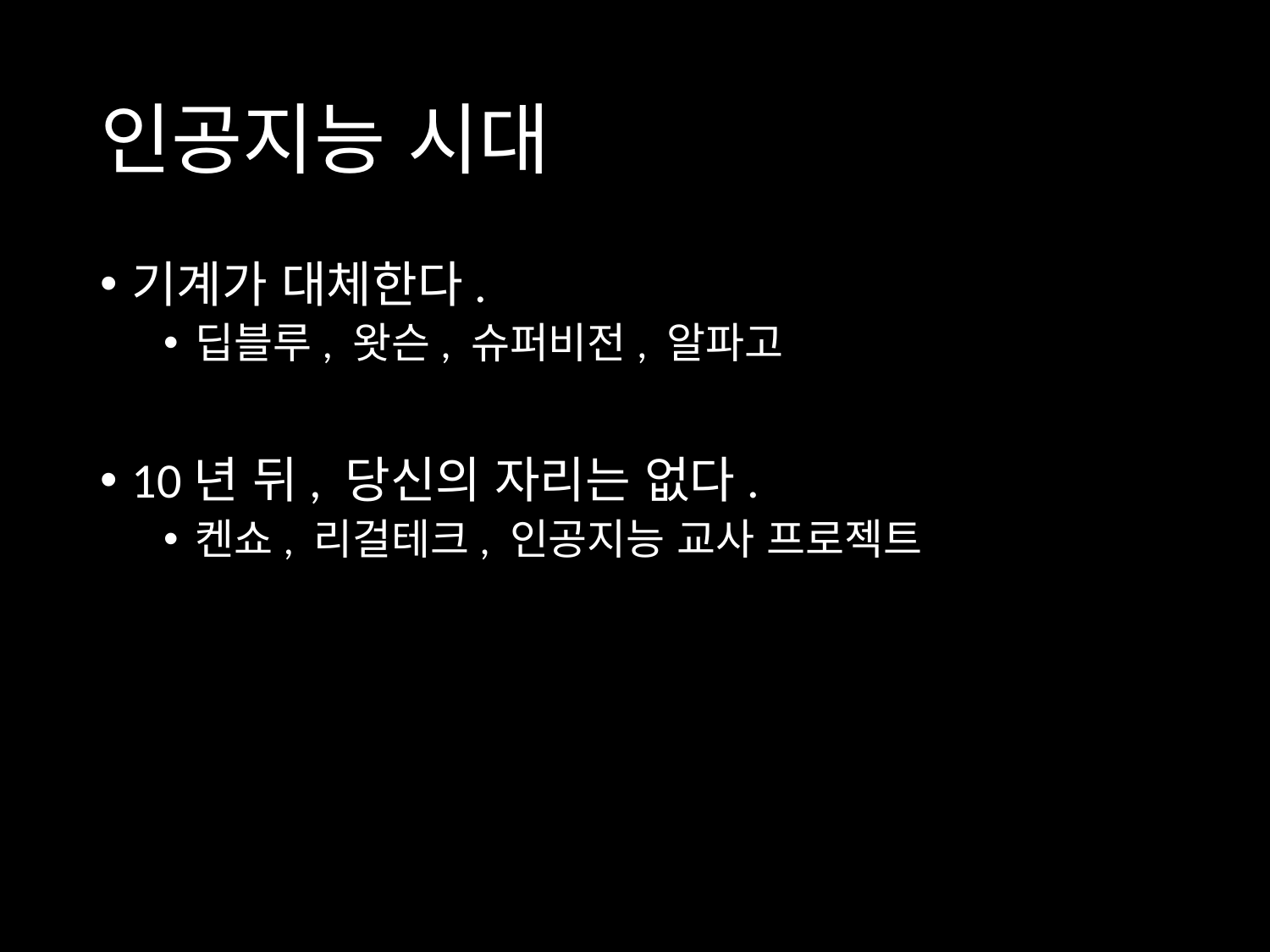

# 인공지능 시대
기계가 대체한다.
딥블루, 왓슨, 슈퍼비전, 알파고

10년 뒤, 당신의 자리는 없다.
켄쇼, 리걸테크, 인공지능 교사 프로젝트